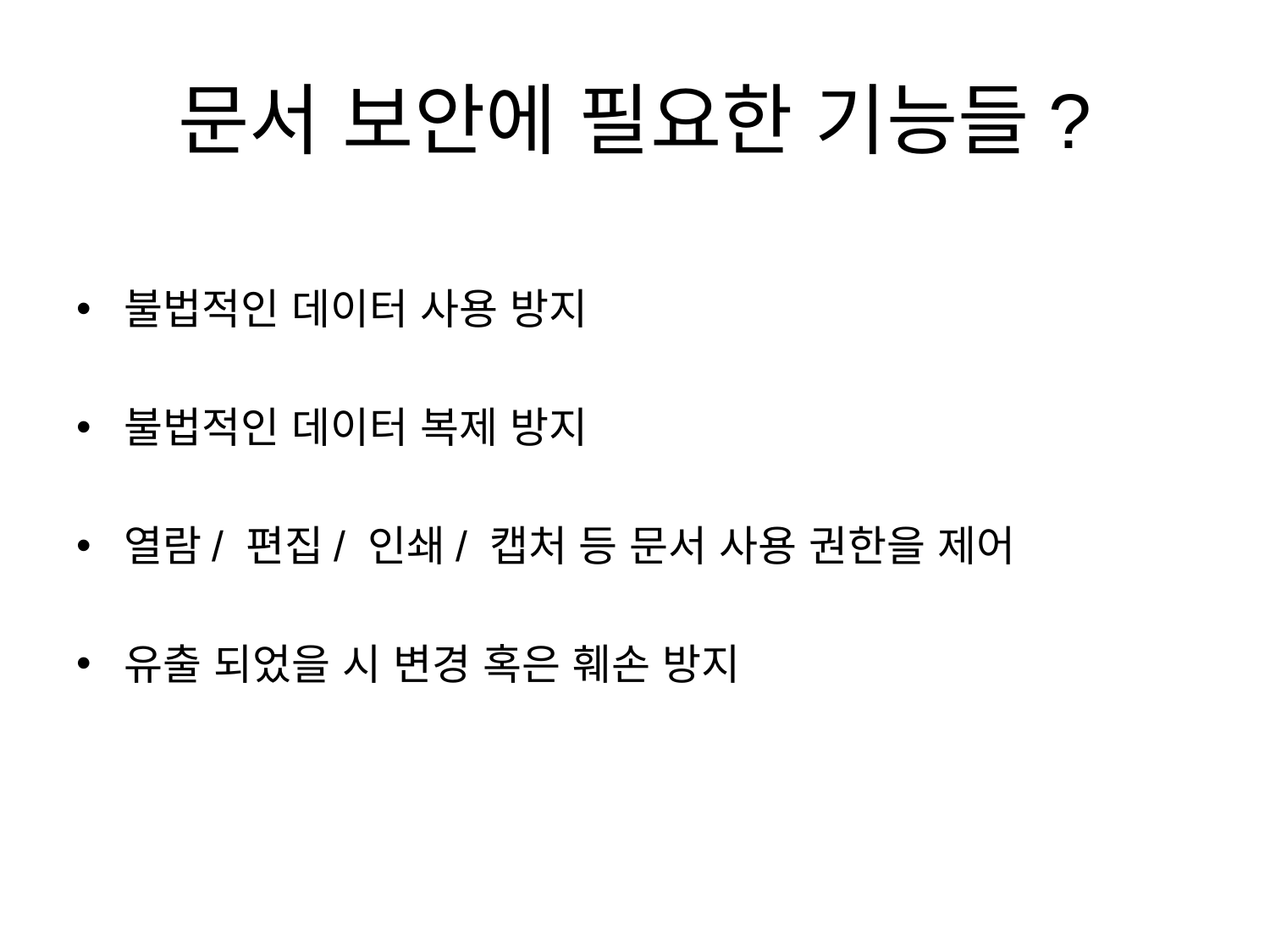

# 문서 보안에 필요한 기능들?
불법적인 데이터 사용 방지

불법적인 데이터 복제 방지

열람/ 편집/ 인쇄/ 캡처 등 문서 사용 권한을 제어

유출 되었을 시 변경 혹은 훼손 방지